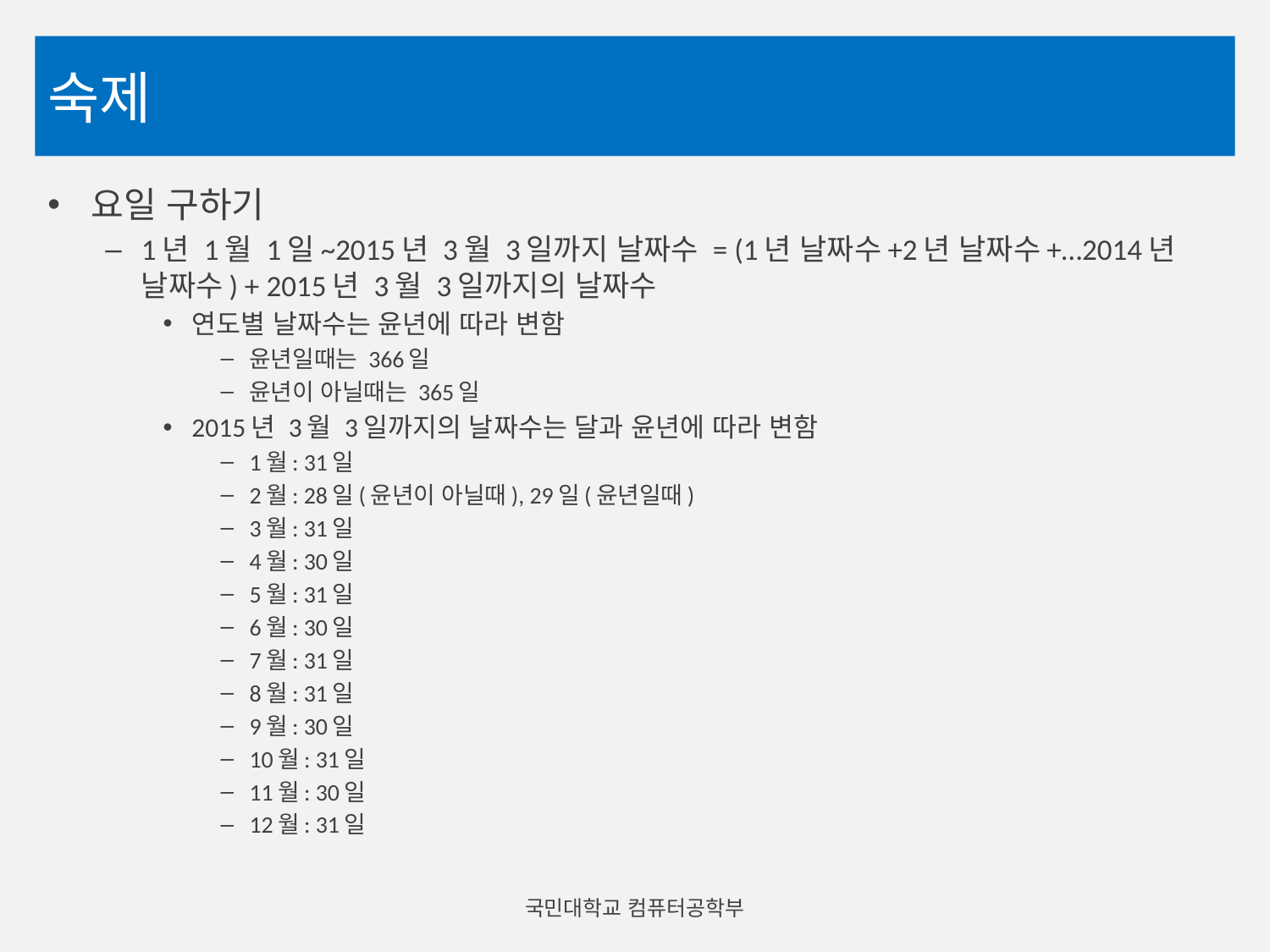

# 숙제
요일 구하기
1년 1월 1일~2015년 3월 3일까지 날짜수 = (1년 날짜수+2년 날짜수+…2014년 날짜수) + 2015년 3월 3일까지의 날짜수
연도별 날짜수는 윤년에 따라 변함
윤년일때는 366일
윤년이 아닐때는 365일
2015년 3월 3일까지의 날짜수는 달과 윤년에 따라 변함
1월: 31일
2월: 28일(윤년이 아닐때), 29일(윤년일때)
3월: 31일
4월: 30일
5월: 31일
6월: 30일
7월: 31일
8월: 31일
9월: 30일
10월: 31일
11월: 30일
12월: 31일
국민대학교 컴퓨터공학부